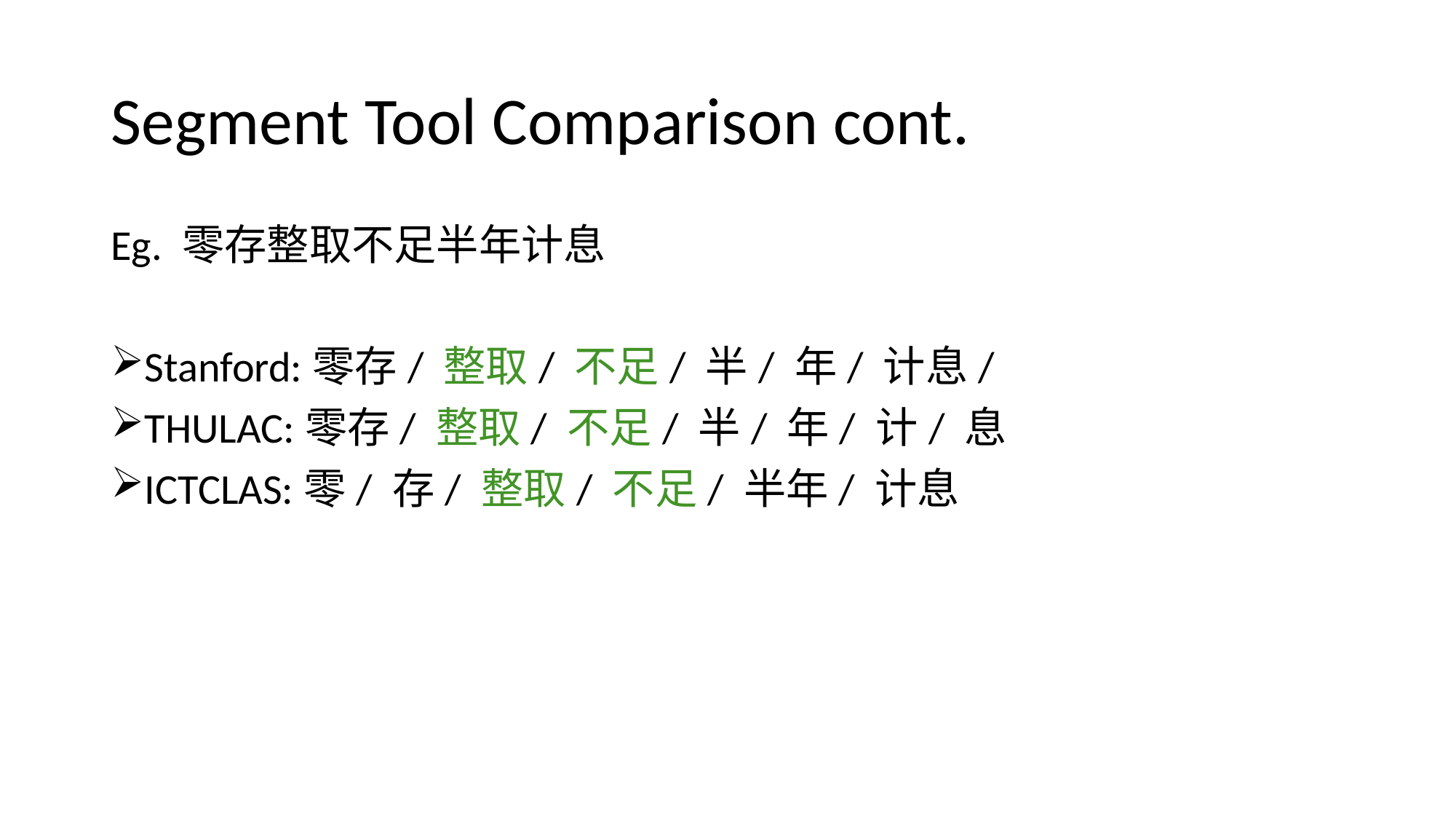

# Segment Tool Comparison cont.
Eg. 零存整取不足半年计息

Stanford:零存/ 整取/ 不足/ 半/ 年/ 计息/
THULAC:零存/ 整取/ 不足/ 半/ 年/ 计/ 息
ICTCLAS:零/ 存/ 整取/ 不足/ 半年/ 计息